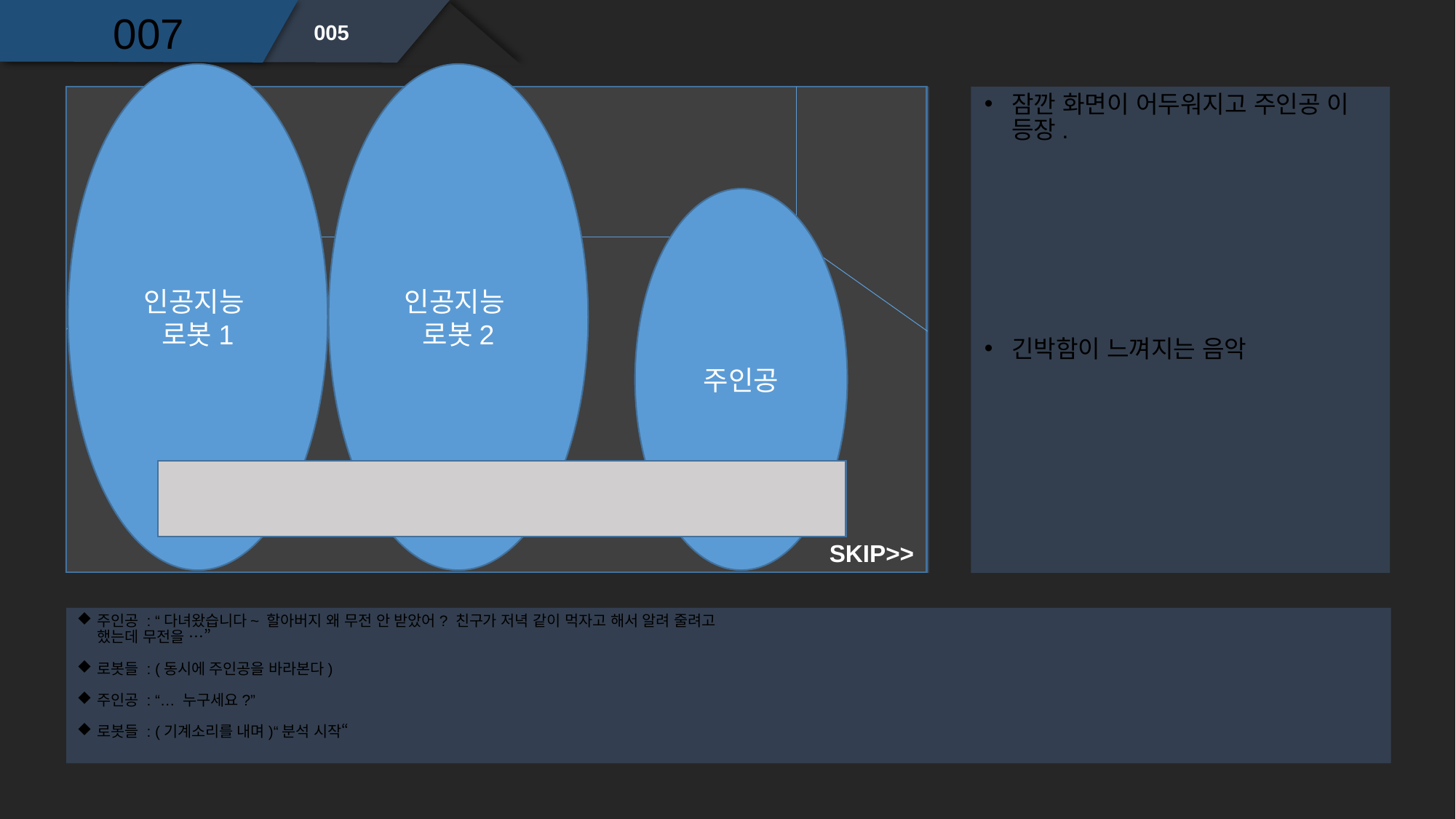

007
005
인공지능
로봇1
인공지능
로봇2

잠깐 화면이 어두워지고 주인공 이 등장.

주인공
긴박함이 느껴지는 음악

SKIP>>
주인공 : “다녀왔습니다~ 할아버지 왜 무전 안 받았어? 친구가 저녁 같이 먹자고 해서 알려 줄려고 했는데 무전을 …”
로봇들 : (동시에 주인공을 바라본다)
주인공 : “… 누구세요?”
로봇들 : (기계소리를 내며)“분석 시작“